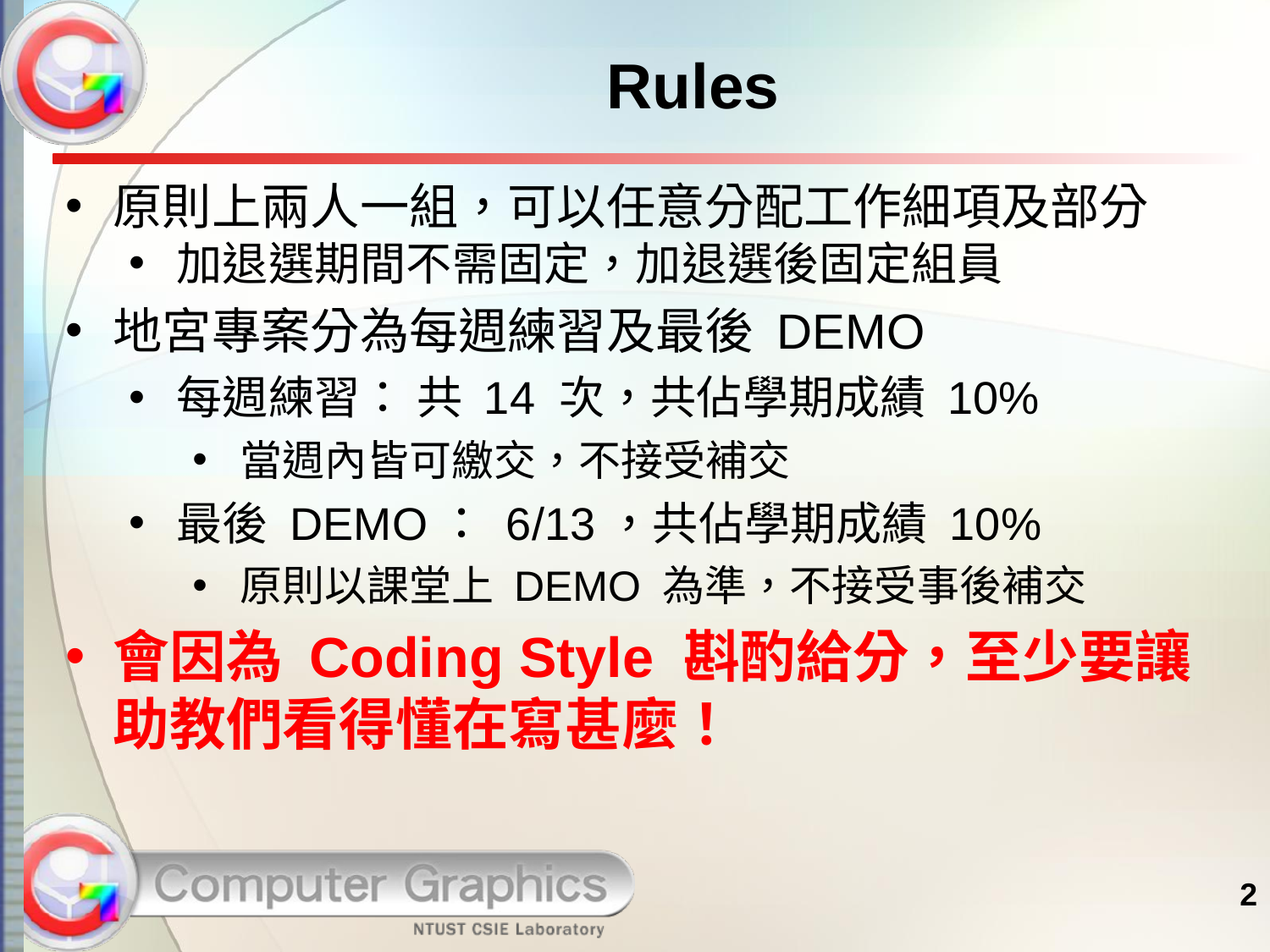

Rules
原則上兩人一組，可以任意分配工作細項及部分
加退選期間不需固定，加退選後固定組員
地宮專案分為每週練習及最後 DEMO
每週練習： 共 14 次，共佔學期成績 10%
當週內皆可繳交，不接受補交
最後 DEMO： 6/13，共佔學期成績 10%
原則以課堂上 DEMO 為準，不接受事後補交
會因為 Coding Style 斟酌給分，至少要讓助教們看得懂在寫甚麼！

2